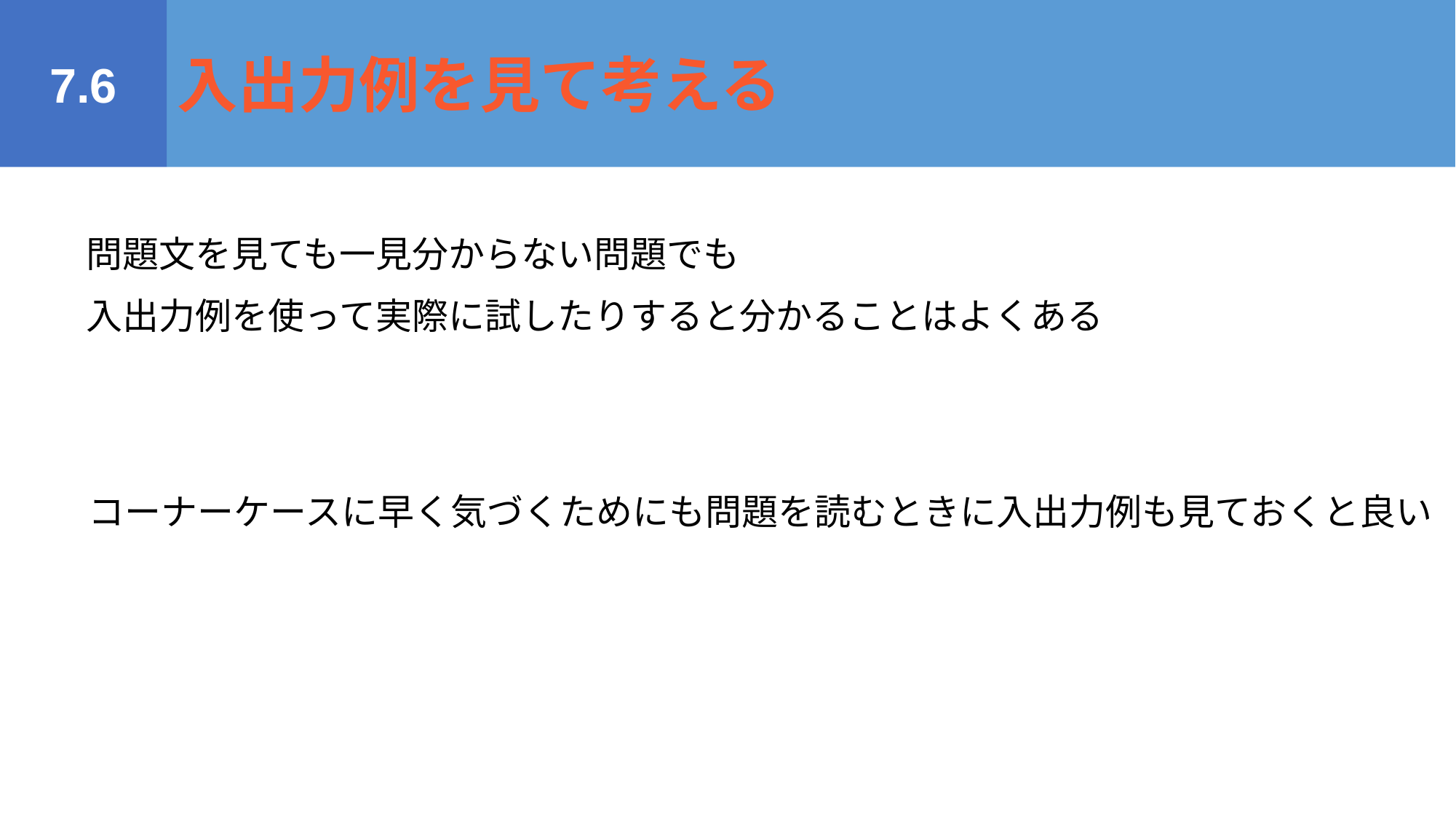

7.6
入出力例を見て考える
問題文を見ても一見分からない問題でも

入出力例を使って実際に試したりすると分かることはよくある
コーナーケースに早く気づくためにも問題を読むときに入出力例も見ておくと良い